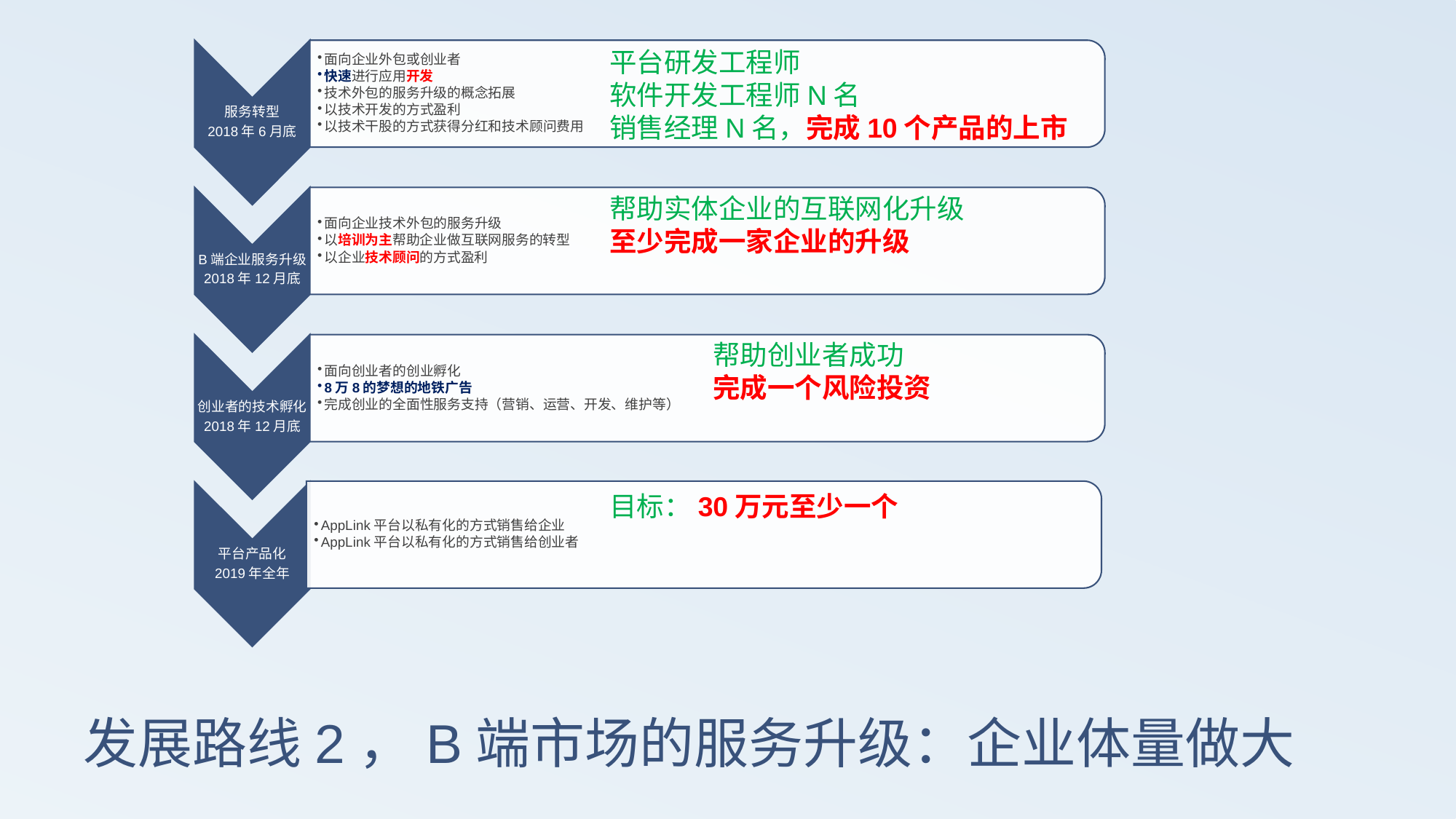

服务转型
2018年6月底
面向企业外包或创业者
快速进行应用开发
技术外包的服务升级的概念拓展
以技术开发的方式盈利
以技术干股的方式获得分红和技术顾问费用
B端企业服务升级
2018年12月底
面向企业技术外包的服务升级
以培训为主帮助企业做互联网服务的转型
以企业技术顾问的方式盈利
创业者的技术孵化
2018年12月底
面向创业者的创业孵化
8万8的梦想的地铁广告
完成创业的全面性服务支持（营销、运营、开发、维护等）
平台产品化
2019年全年
AppLink平台以私有化的方式销售给企业
AppLink平台以私有化的方式销售给创业者
平台研发工程师
软件开发工程师N名
销售经理N名，完成10个产品的上市
帮助实体企业的互联网化升级
至少完成一家企业的升级
帮助创业者成功
完成一个风险投资
目标：30万元至少一个
# 发展路线2，B端市场的服务升级：企业体量做大